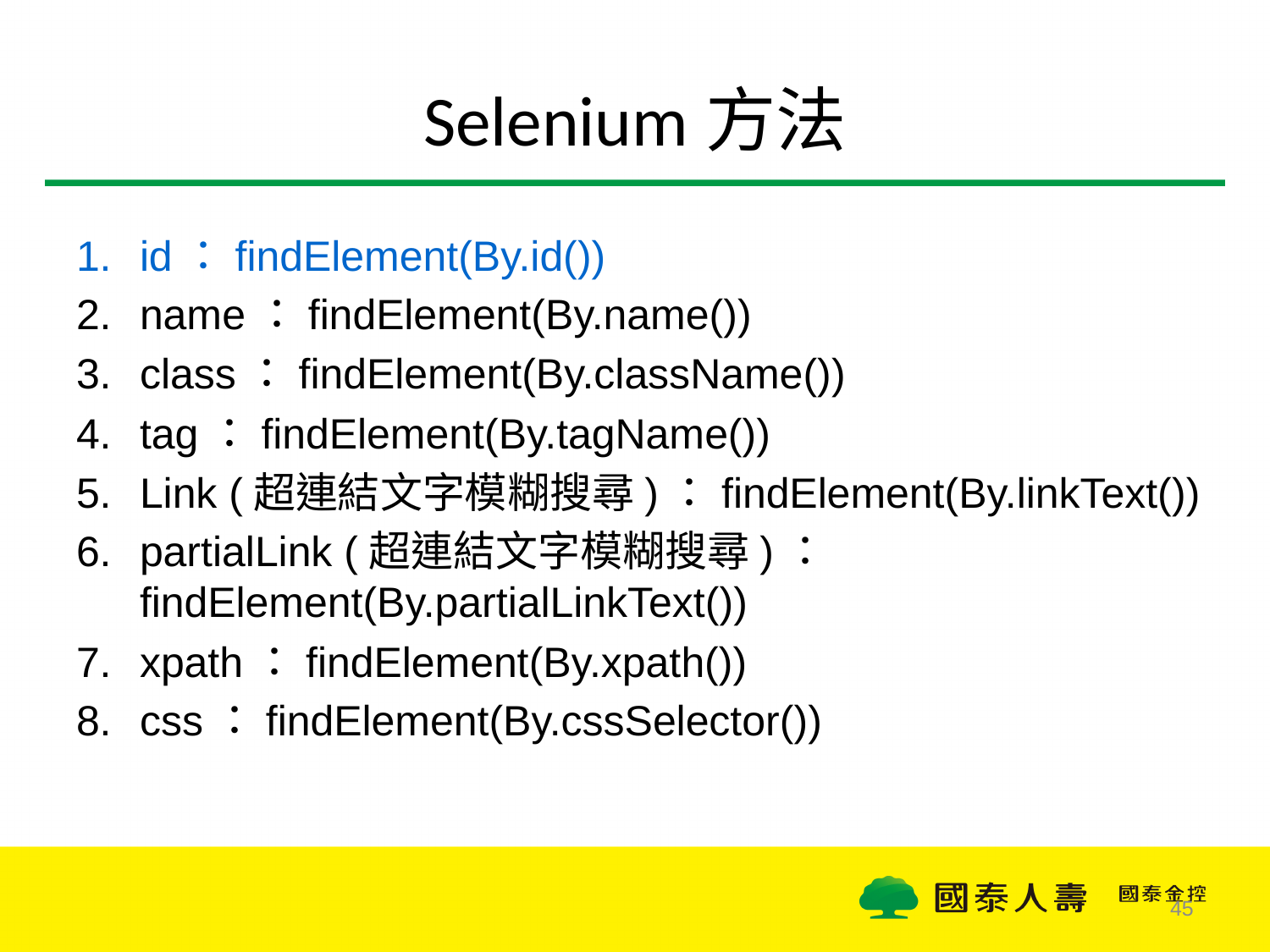

# Selenium方法

id：findElement(By.id())
name：findElement(By.name())
class：findElement(By.className())
tag：findElement(By.tagName())
Link (超連結文字模糊搜尋)：findElement(By.linkText())
partialLink (超連結文字模糊搜尋)：findElement(By.partialLinkText())
xpath：findElement(By.xpath())
css：findElement(By.cssSelector())
45